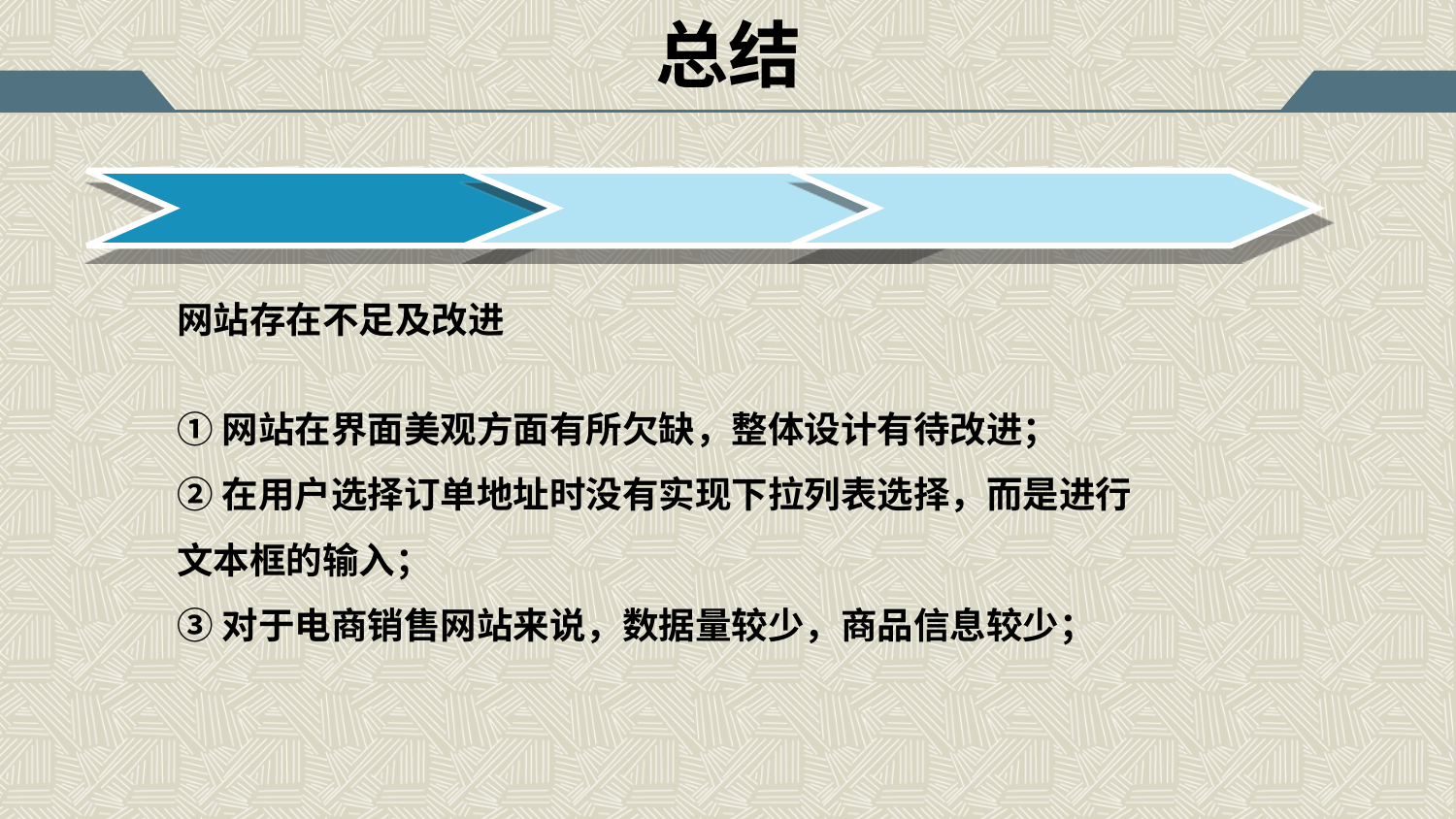

# 总结

网站存在不足及改进

①网站在界面美观方面有所欠缺，整体设计有待改进；
②在用户选择订单地址时没有实现下拉列表选择，而是进行文本框的输入；
③对于电商销售网站来说，数据量较少，商品信息较少；